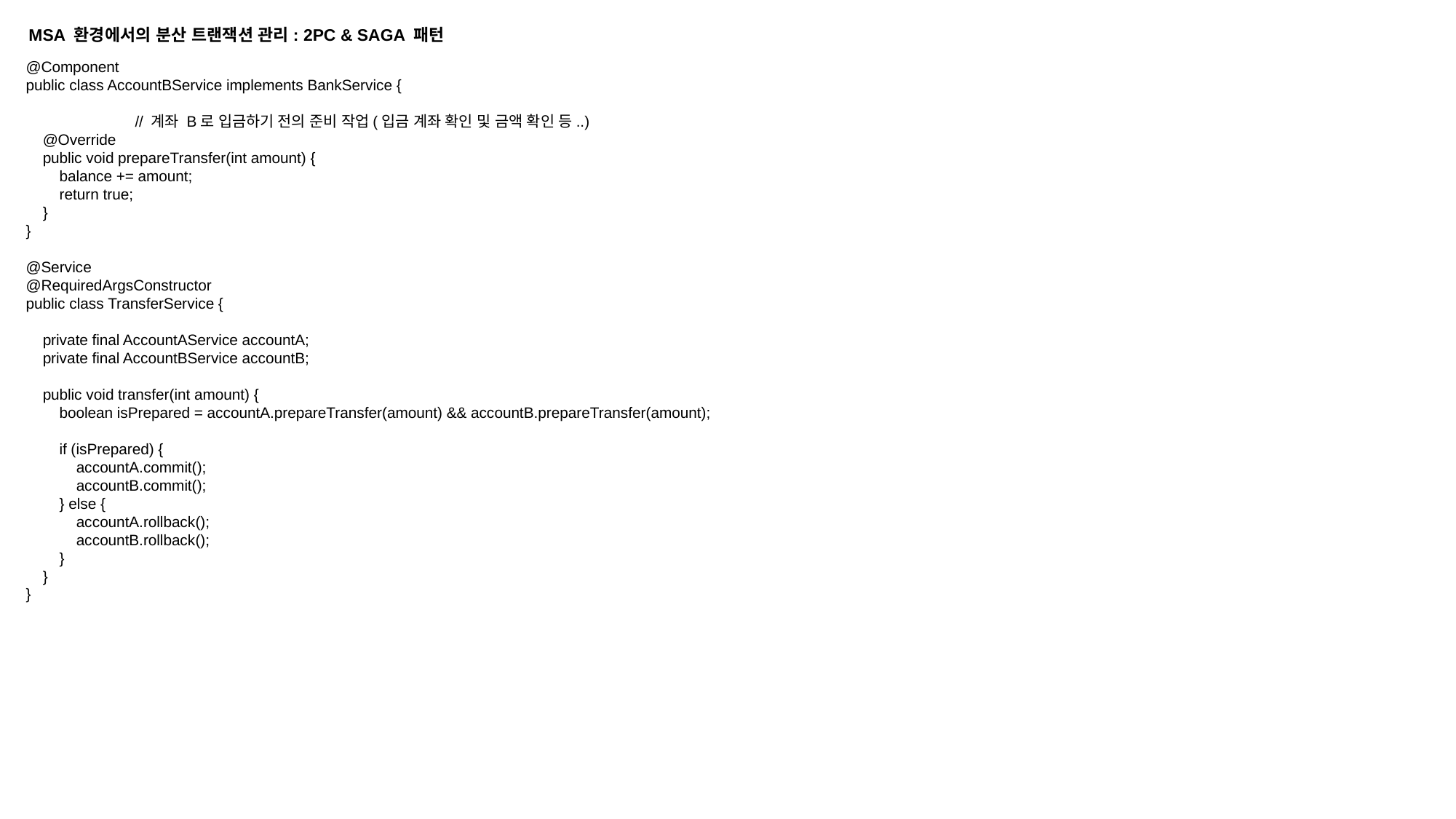

MSA 환경에서의 분산 트랜잭션 관리: 2PC & SAGA 패턴
@Component
public class AccountBService implements BankService {

	// 계좌 B로 입금하기 전의 준비 작업(입금 계좌 확인 및 금액 확인 등..)
    @Override
    public void prepareTransfer(int amount) {
        balance += amount;
        return true;
    }
}

@Service
@RequiredArgsConstructor
public class TransferService {

    private final AccountAService accountA;
    private final AccountBService accountB;

    public void transfer(int amount) {
        boolean isPrepared = accountA.prepareTransfer(amount) && accountB.prepareTransfer(amount);

        if (isPrepared) {
            accountA.commit();
            accountB.commit();
        } else {
            accountA.rollback();
            accountB.rollback();
        }
    }
}